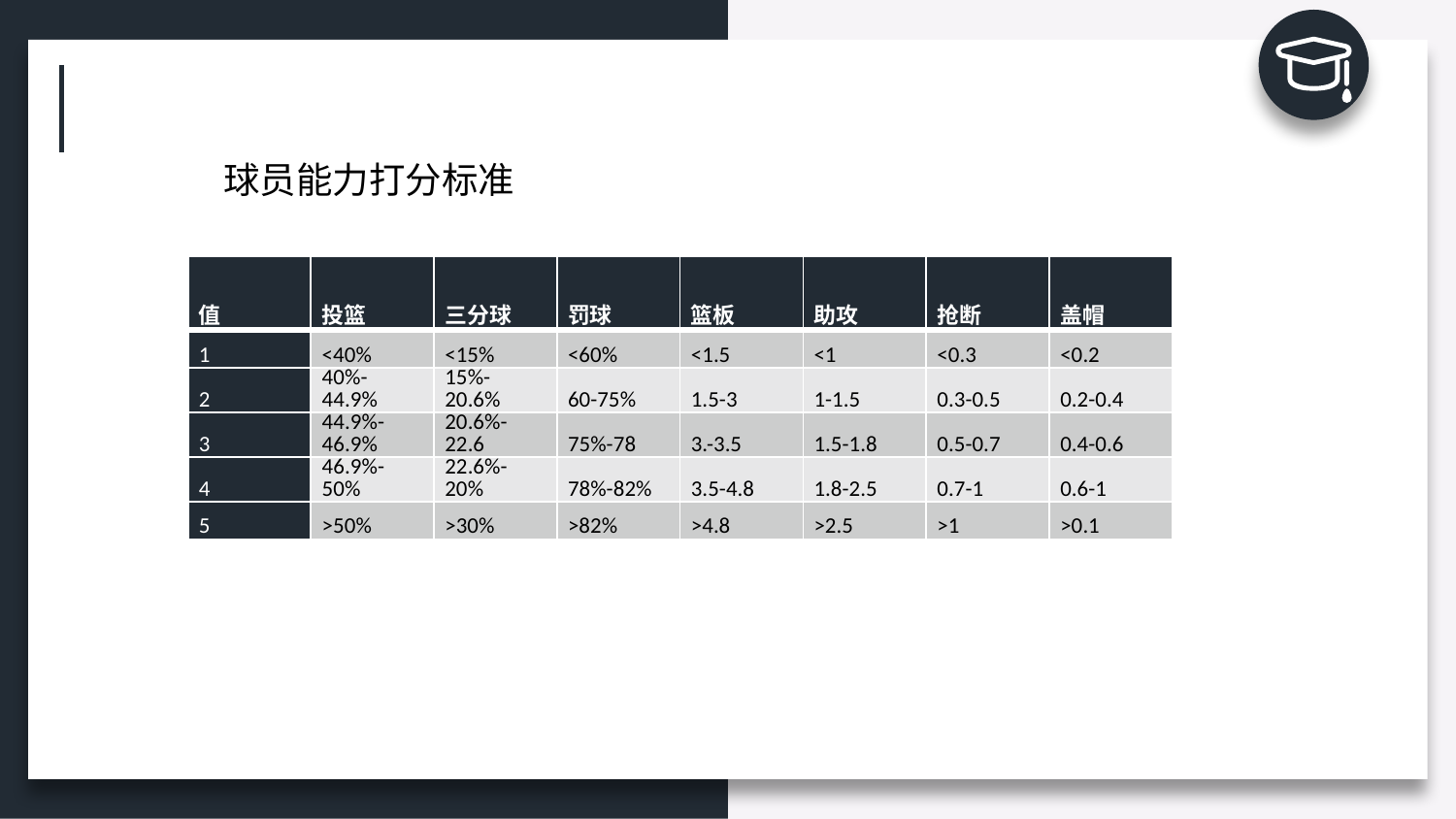

球员能力打分标准
| 值 | 投篮 | 三分球 | 罚球 | 篮板 | 助攻 | 抢断 | 盖帽 |
| --- | --- | --- | --- | --- | --- | --- | --- |
| 1 | <40% | <15% | <60% | <1.5 | <1 | <0.3 | <0.2 |
| 2 | 40%-44.9% | 15%-20.6% | 60-75% | 1.5-3 | 1-1.5 | 0.3-0.5 | 0.2-0.4 |
| 3 | 44.9%-46.9% | 20.6%-22.6 | 75%-78 | 3.-3.5 | 1.5-1.8 | 0.5-0.7 | 0.4-0.6 |
| 4 | 46.9%-50% | 22.6%-20% | 78%-82% | 3.5-4.8 | 1.8-2.5 | 0.7-1 | 0.6-1 |
| 5 | >50% | >30% | >82% | >4.8 | >2.5 | >1 | >0.1 |